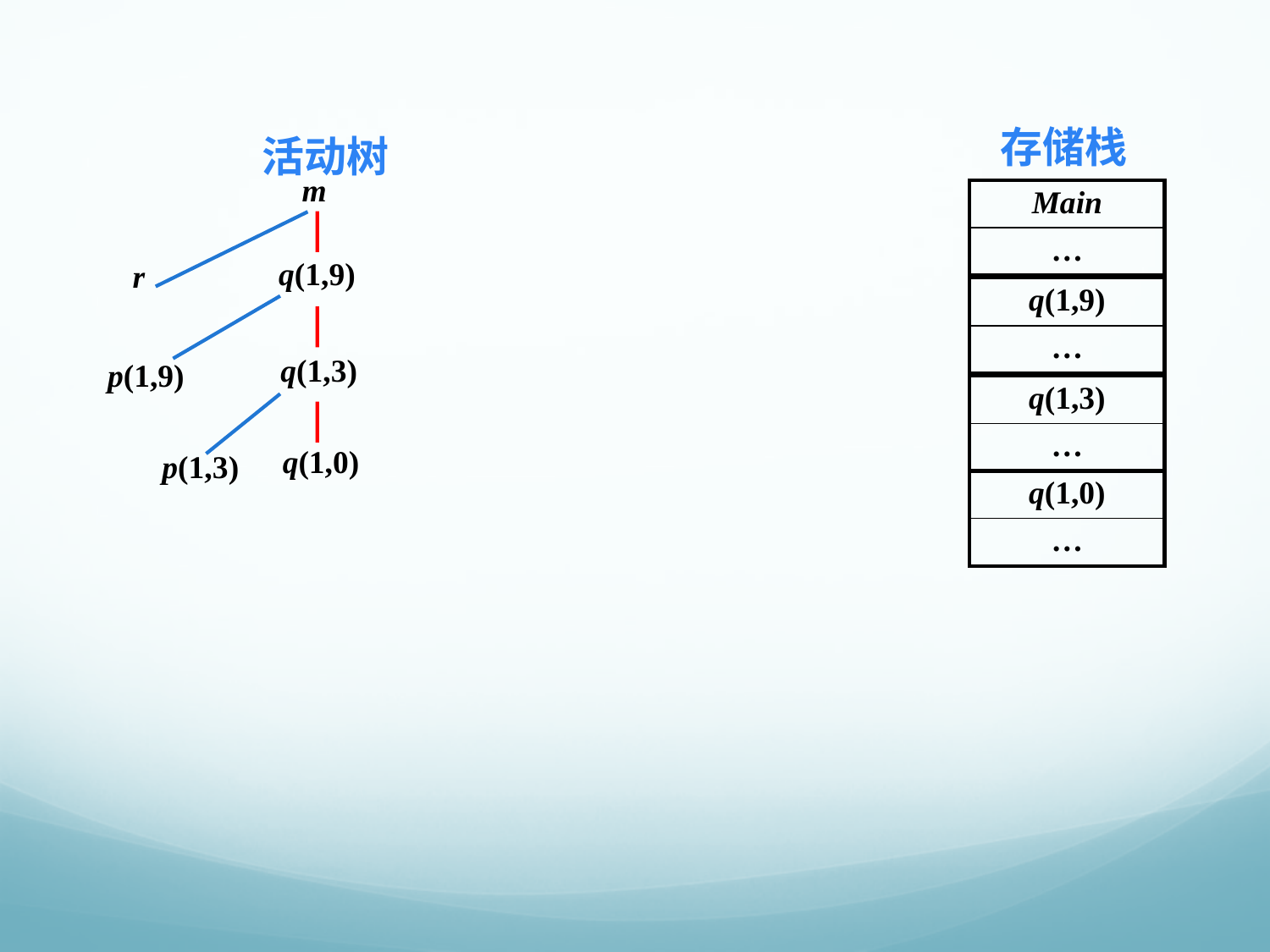

存储栈
活动树
m
| Main |
| --- |
| … |

q(1,9)
r
| q(1,9) |
| --- |
| … |

q(1,3)
p(1,9)
| q(1,3) |
| --- |
| … |

q(1,0)
p(1,3)
| q(1,0) |
| --- |
| … |